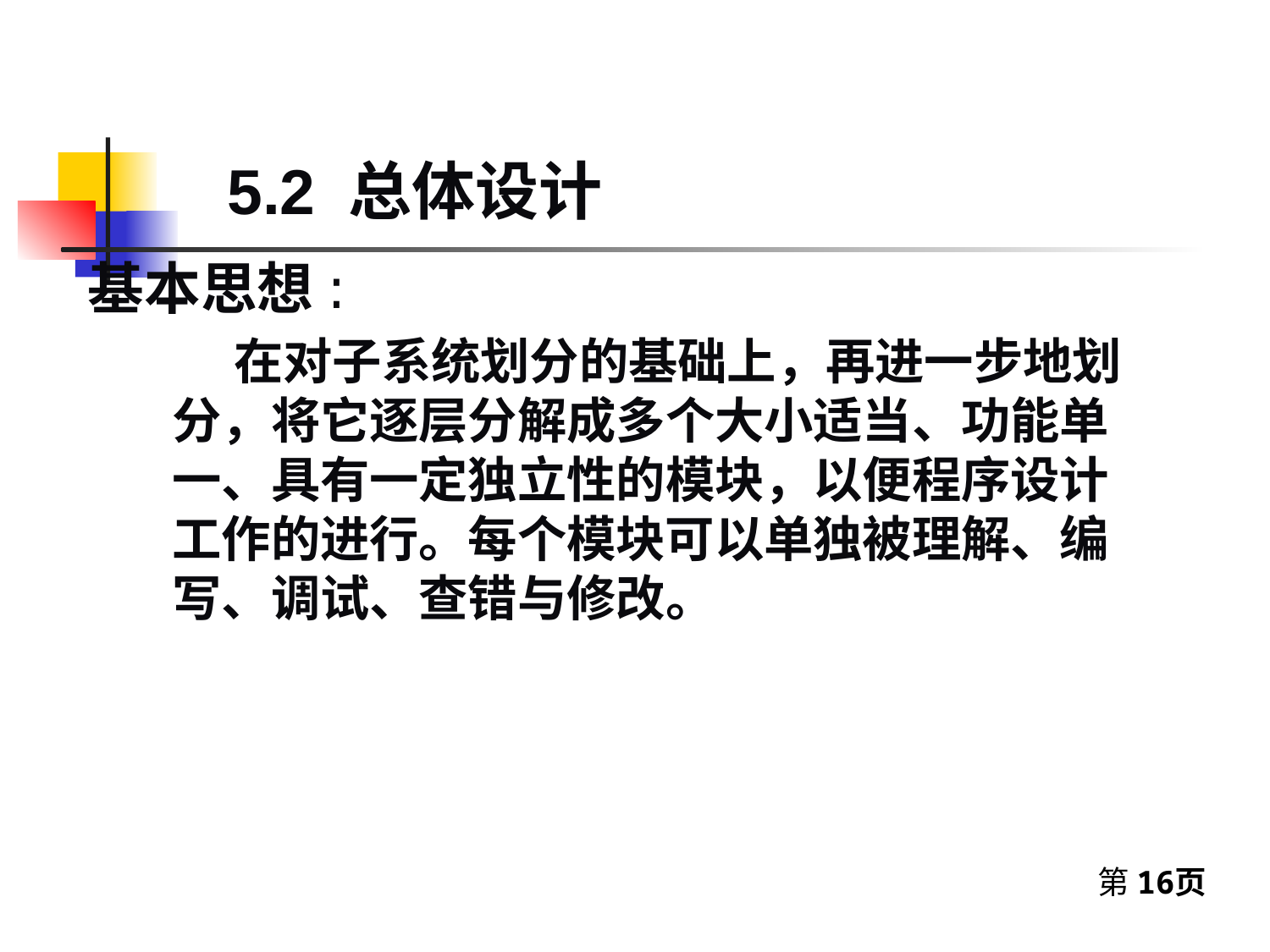

5.2 总体设计
基本思想:
            在对子系统划分的基础上，再进一步地划分，将它逐层分解成多个大小适当、功能单一、具有一定独立性的模块，以便程序设计工作的进行。每个模块可以单独被理解、编写、调试、查错与修改。